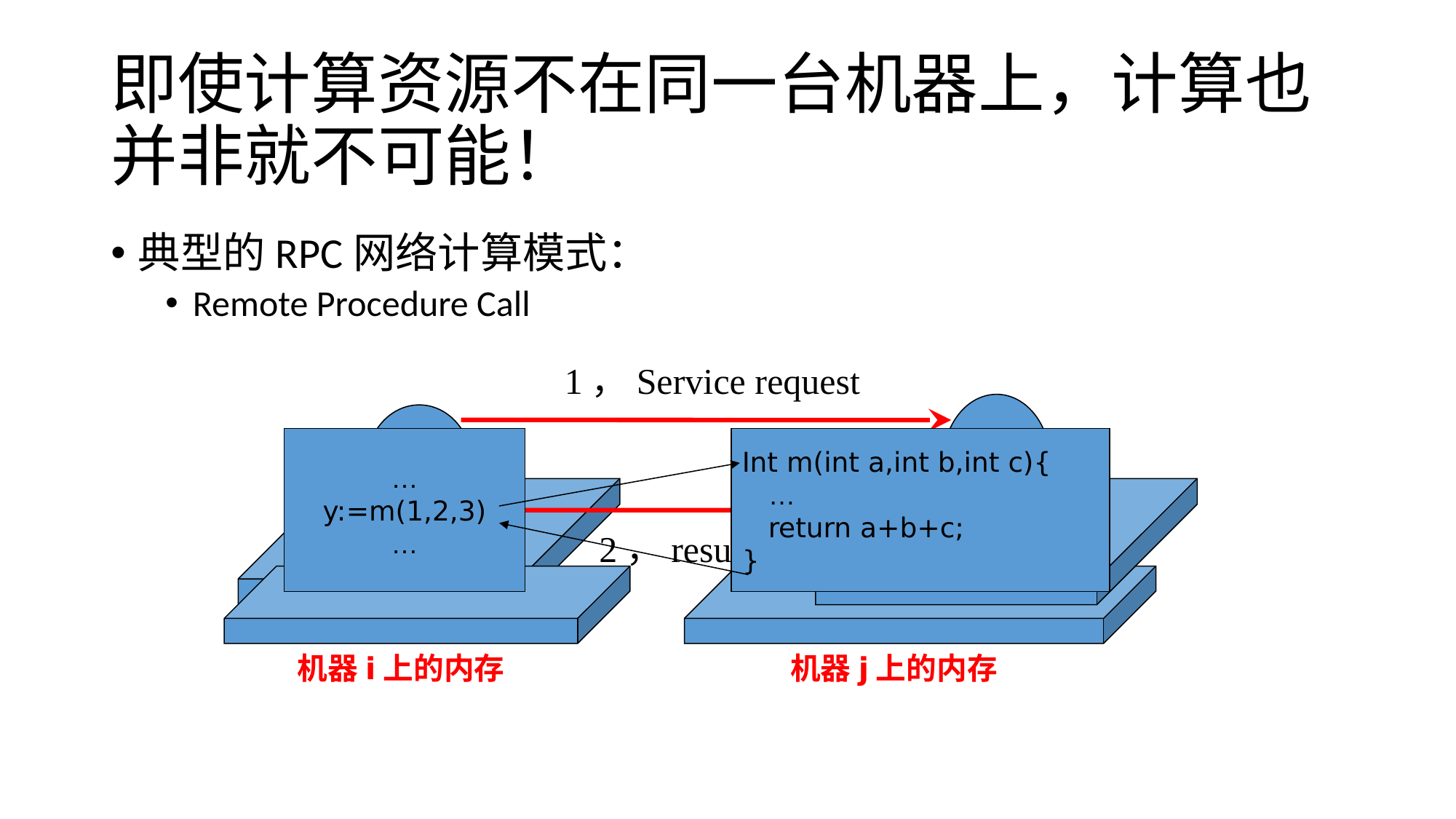

# 即使计算资源不在同一台机器上，计算也并非就不可能！
典型的RPC网络计算模式：
Remote Procedure Call
1，Service request
Server
Client

2，results
…
y:=m(1,2,3)
…
Int m(int a,int b,int c){
   …
   return a+b+c;
}

机器i上的内存

机器j上的内存